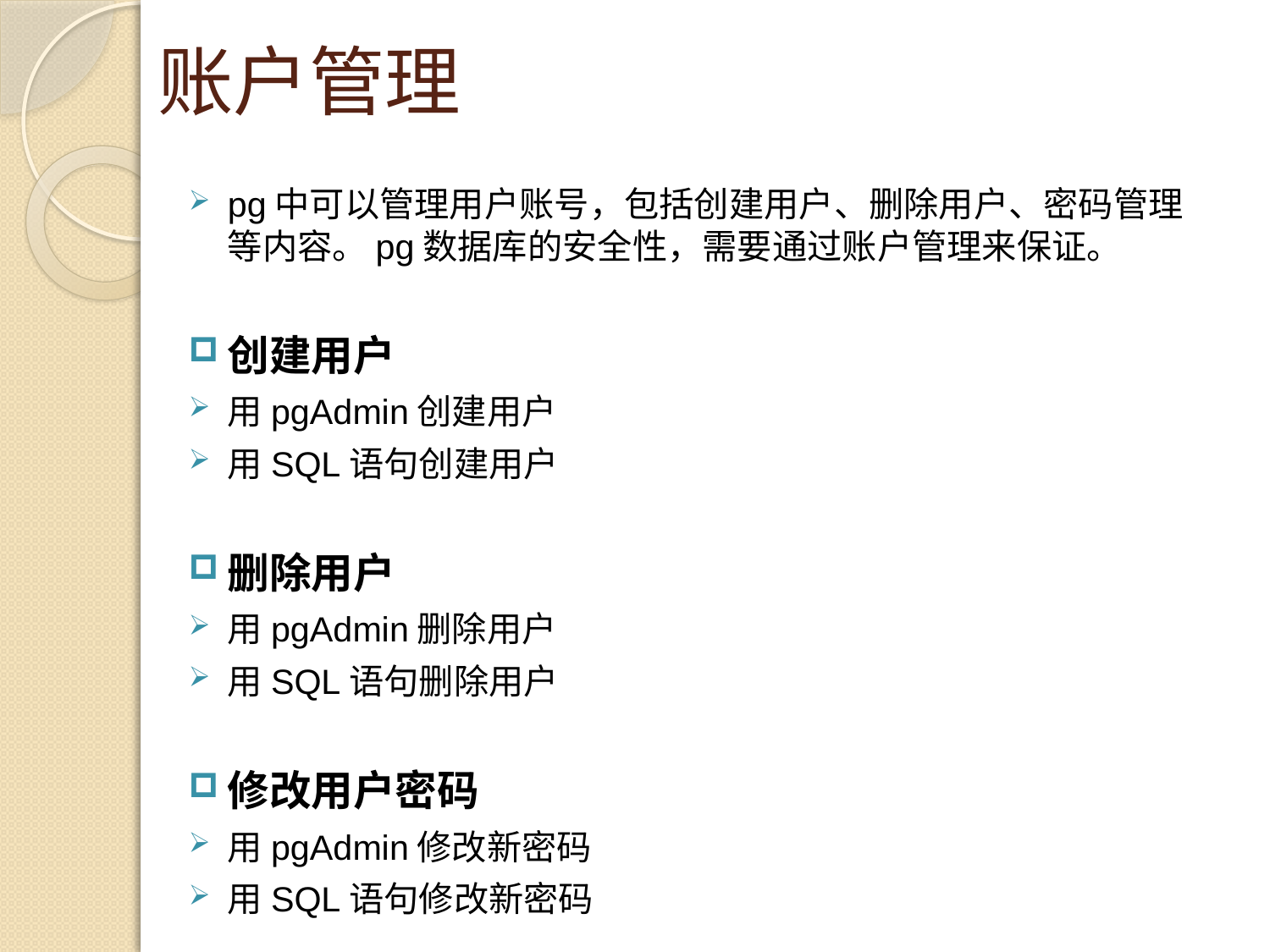

# 账户管理
pg中可以管理用户账号，包括创建用户、删除用户、密码管理等内容。pg数据库的安全性，需要通过账户管理来保证。

创建用户
用pgAdmin创建用户
用SQL语句创建用户

删除用户
用pgAdmin删除用户
用SQL语句删除用户

修改用户密码
用pgAdmin修改新密码
用SQL语句修改新密码